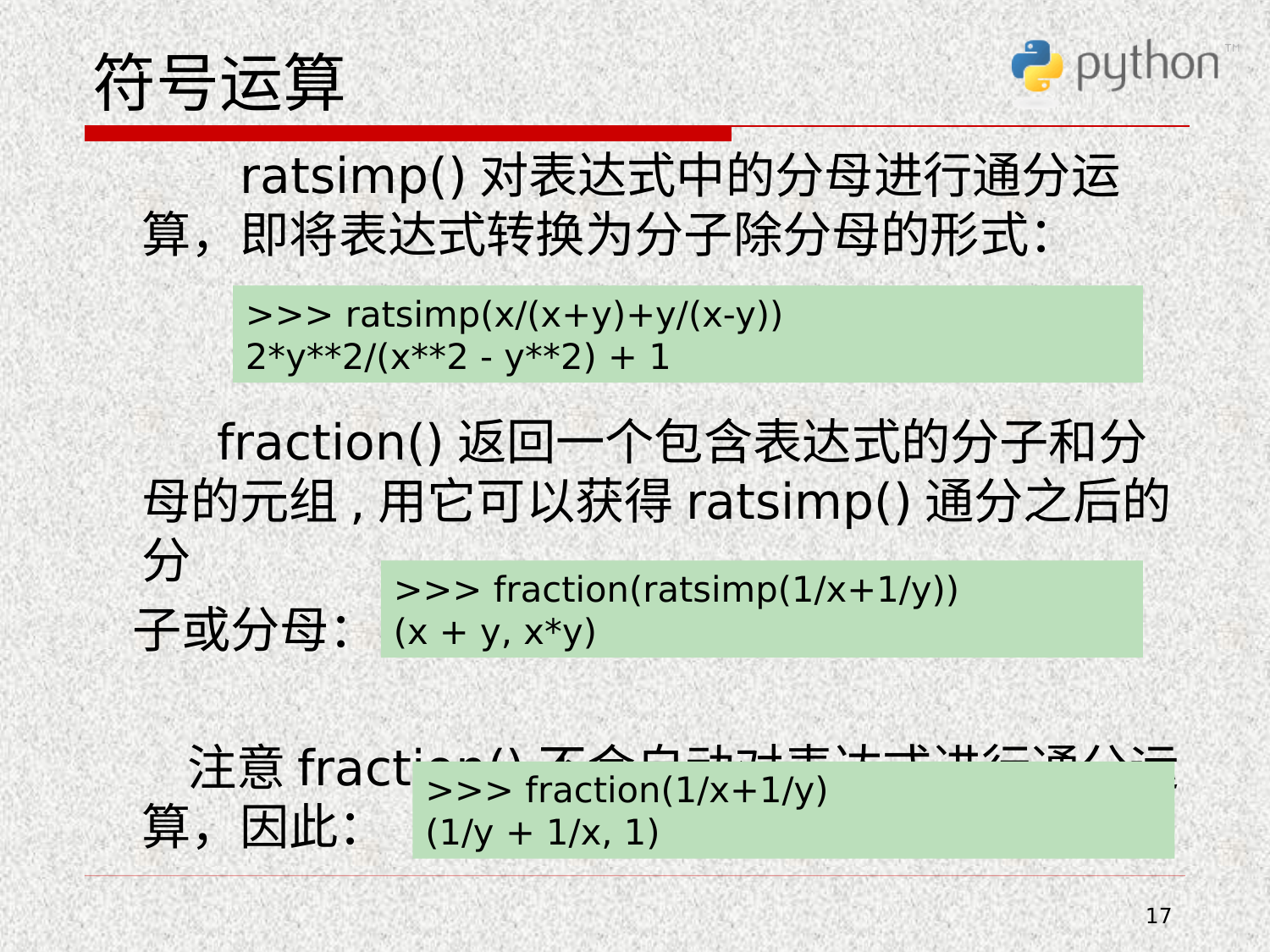

# 符号运算
          ratsimp()对表达式中的分母进行通分运算，即将表达式转换为分子除分母的形式：

         fraction()返回一个包含表达式的分子和分母的元组,用它可以获得ratsimp()通分之后的分
    子或分母：

         注意fraction()不会自动对表达式进行通分运算，因此：

>>> ratsimp(x/(x+y)+y/(x-y))
2*y**2/(x**2 - y**2) + 1
>>> fraction(ratsimp(1/x+1/y))
(x + y, x*y)
>>> fraction(1/x+1/y)
(1/y + 1/x, 1)
17